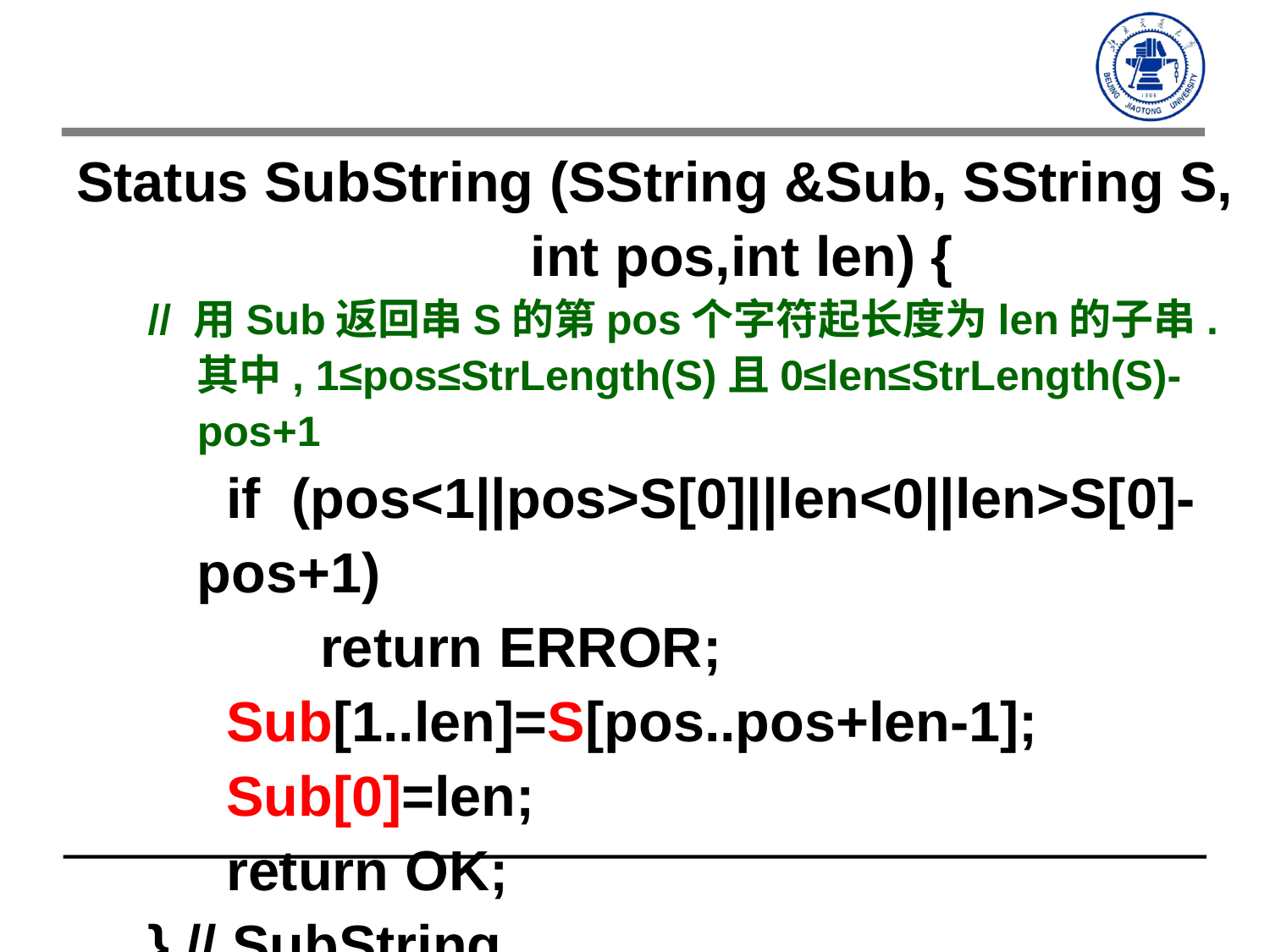

Status SubString (SString &Sub, SString S,
                              int pos,int len) {
// 用Sub返回串S的第pos个字符起长度为len的子串.其中, 1≤pos≤StrLength(S)且0≤len≤StrLength(S)-pos+1
     if  (pos<1||pos>S[0]||len<0||len>S[0]-pos+1)
           return ERROR;
     Sub[1..len]=S[pos..pos+len-1];
     Sub[0]=len;
     return OK;
} // SubString